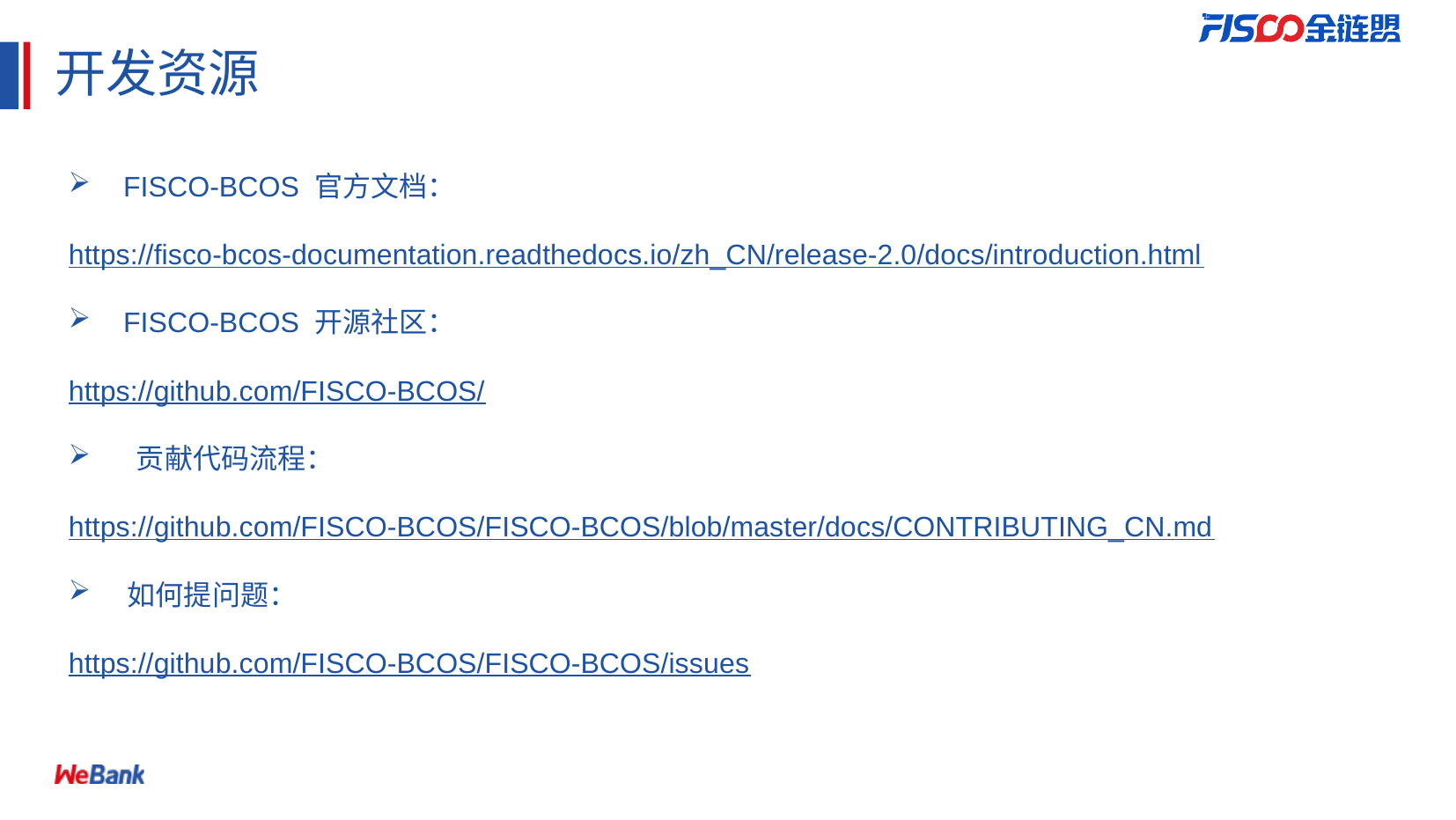

# 开发资源
FISCO-BCOS 官方文档：

https://fisco-bcos-documentation.readthedocs.io/zh_CN/release-2.0/docs/introduction.html

FISCO-BCOS 开源社区：

https://github.com/FISCO-BCOS/

 贡献代码流程：

https://github.com/FISCO-BCOS/FISCO-BCOS/blob/master/docs/CONTRIBUTING_CN.md

 如何提问题：

https://github.com/FISCO-BCOS/FISCO-BCOS/issues